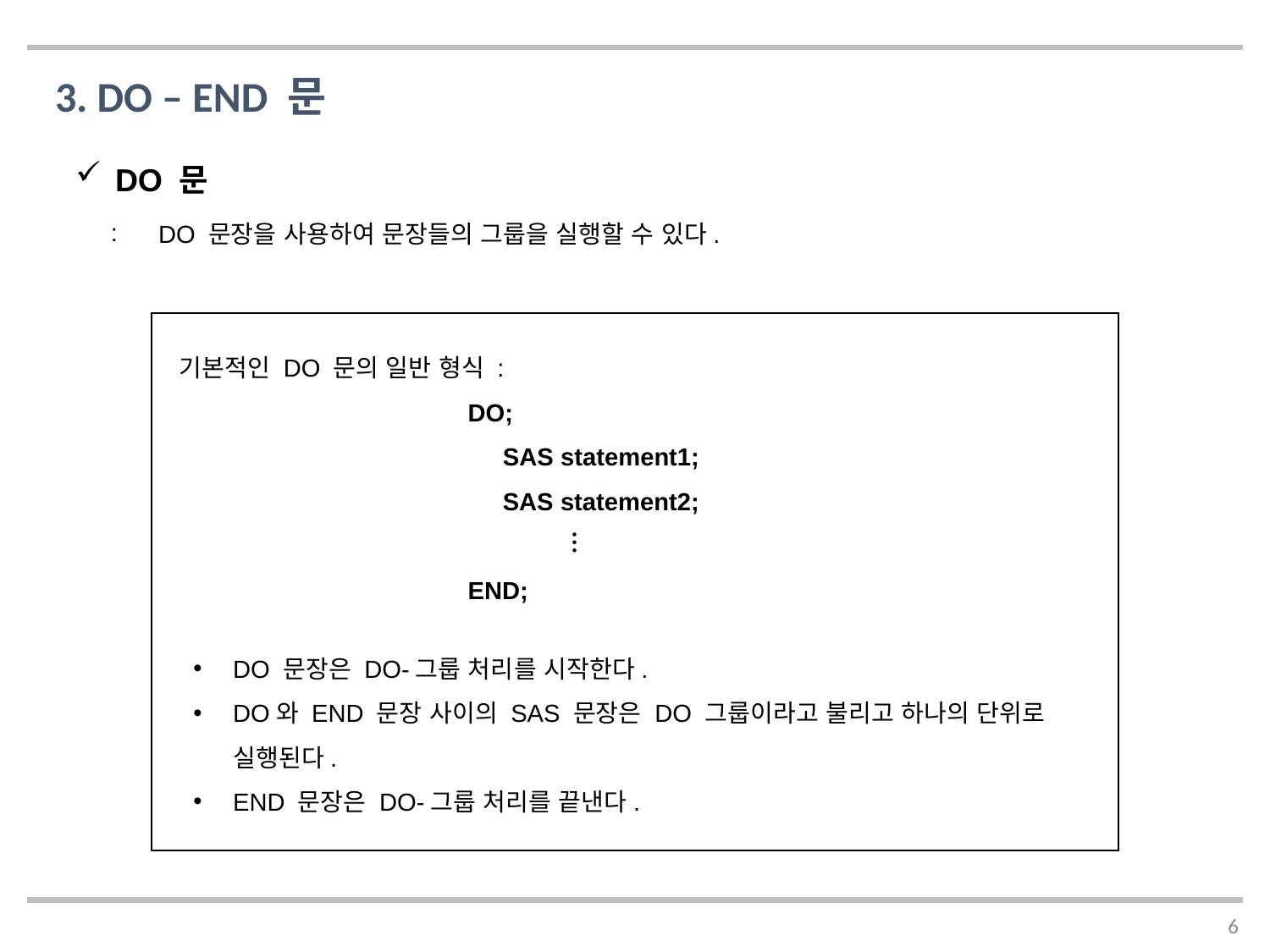

3. DO – END 문
DO 문
DO 문장을 사용하여 문장들의 그룹을 실행할 수 있다.

기본적인 DO 문의 일반 형식 :
		     DO;
		          SAS statement1;
		          SAS statement2;

		     END;
…
DO 문장은 DO-그룹 처리를 시작한다.
DO와 END 문장 사이의 SAS 문장은 DO 그룹이라고 불리고 하나의 단위로 실행된다.
END 문장은 DO-그룹 처리를 끝낸다.